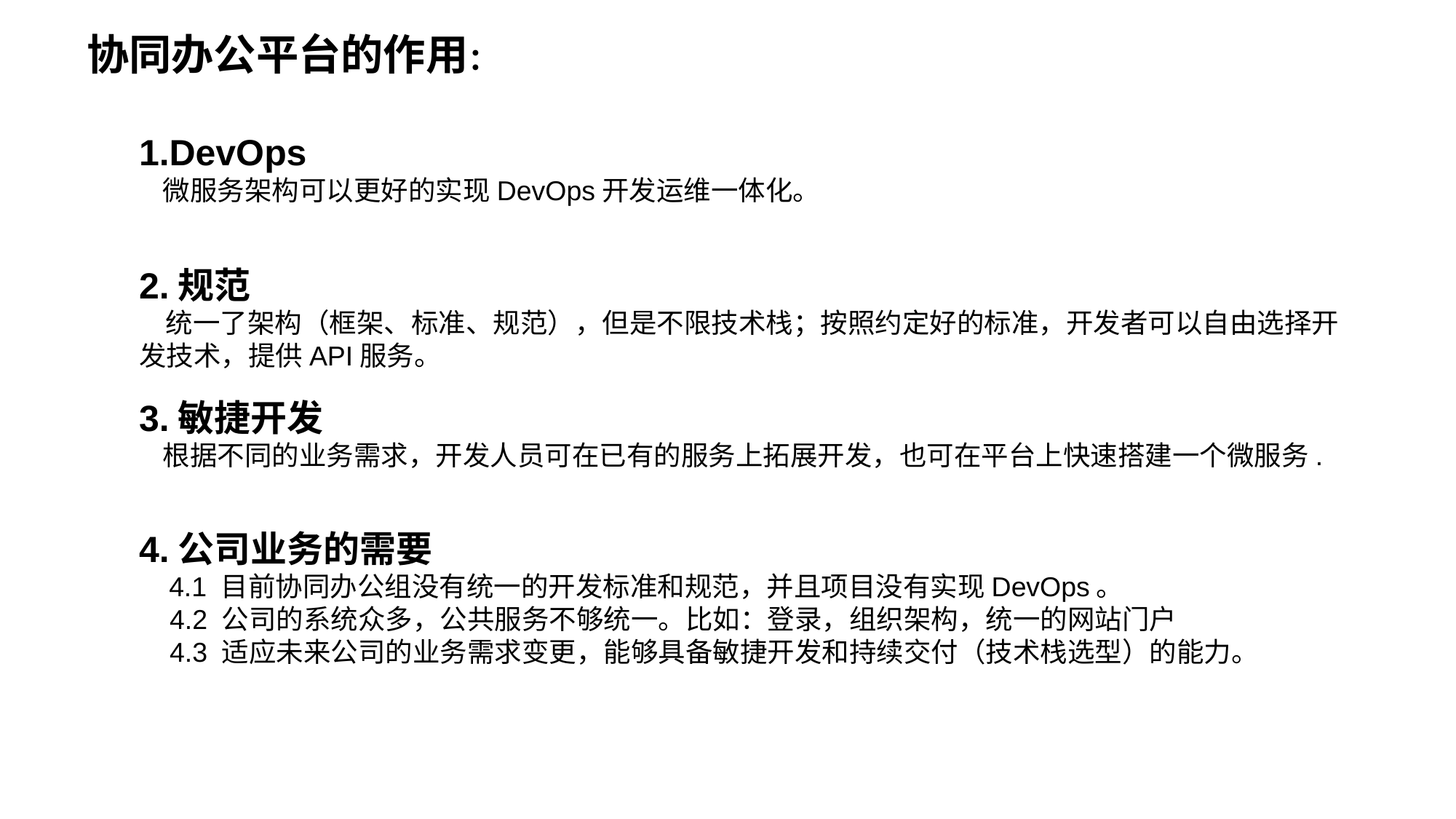

协同办公平台的作用：
1.DevOps
    微服务架构可以更好的实现DevOps开发运维一体化。
2.规范
    统一了架构（框架、标准、规范），但是不限技术栈；按照约定好的标准，开发者可以自由选择开发技术，提供API服务。
3.敏捷开发
    根据不同的业务需求，开发人员可在已有的服务上拓展开发，也可在平台上快速搭建一个微服务.
4.公司业务的需要
     4.1 目前协同办公组没有统一的开发标准和规范，并且项目没有实现DevOps。
    4.2 公司的系统众多，公共服务不够统一。比如：登录，组织架构，统一的网站门户
    4.3 适应未来公司的业务需求变更，能够具备敏捷开发和持续交付（技术栈选型）的能力。